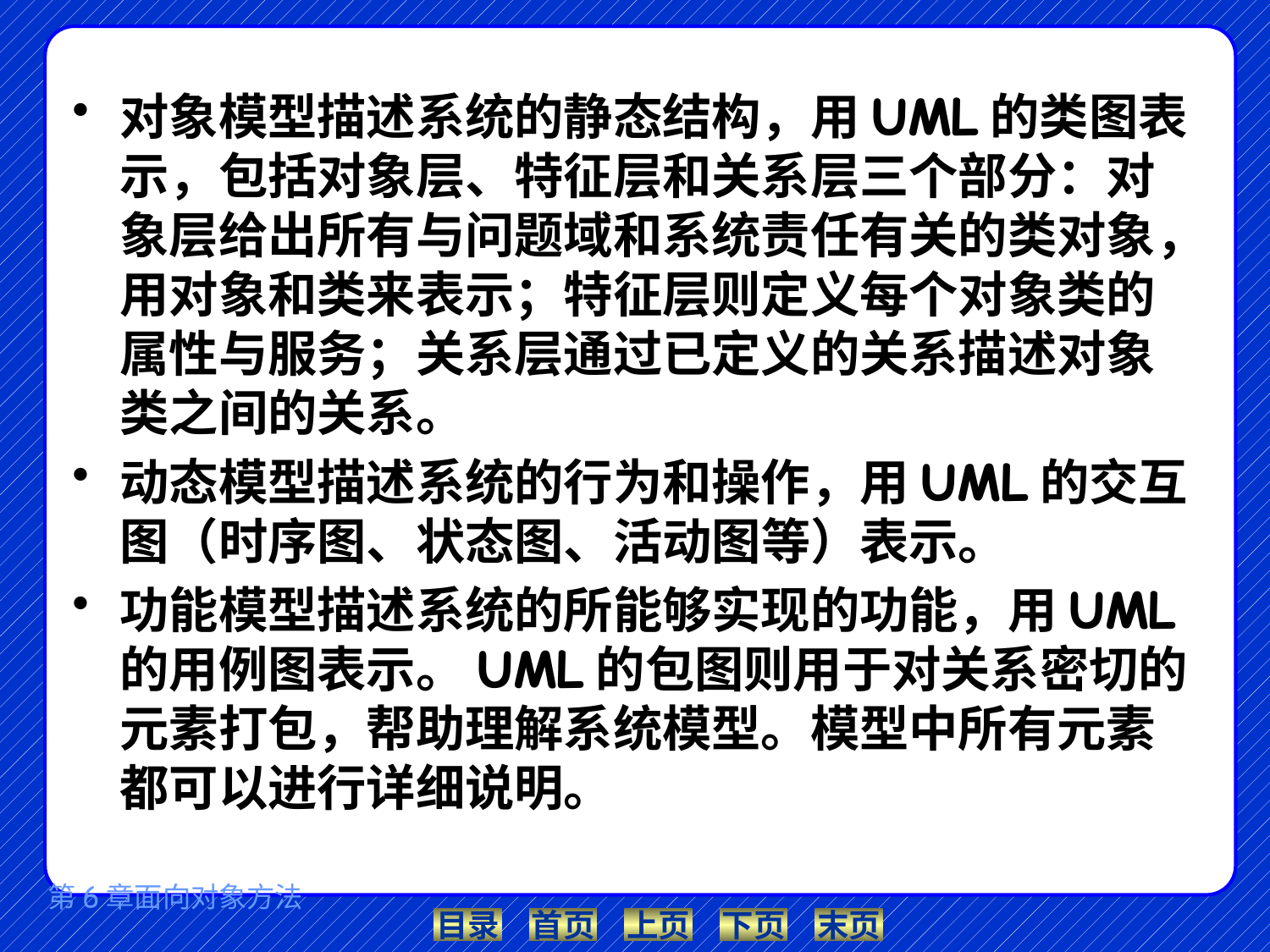

对象模型描述系统的静态结构，用UML的类图表示，包括对象层、特征层和关系层三个部分：对象层给出所有与问题域和系统责任有关的类对象，用对象和类来表示；特征层则定义每个对象类的属性与服务；关系层通过已定义的关系描述对象类之间的关系。
动态模型描述系统的行为和操作，用UML的交互图（时序图、状态图、活动图等）表示。
功能模型描述系统的所能够实现的功能，用UML的用例图表示。UML的包图则用于对关系密切的元素打包，帮助理解系统模型。模型中所有元素都可以进行详细说明。

第6章面向对象方法